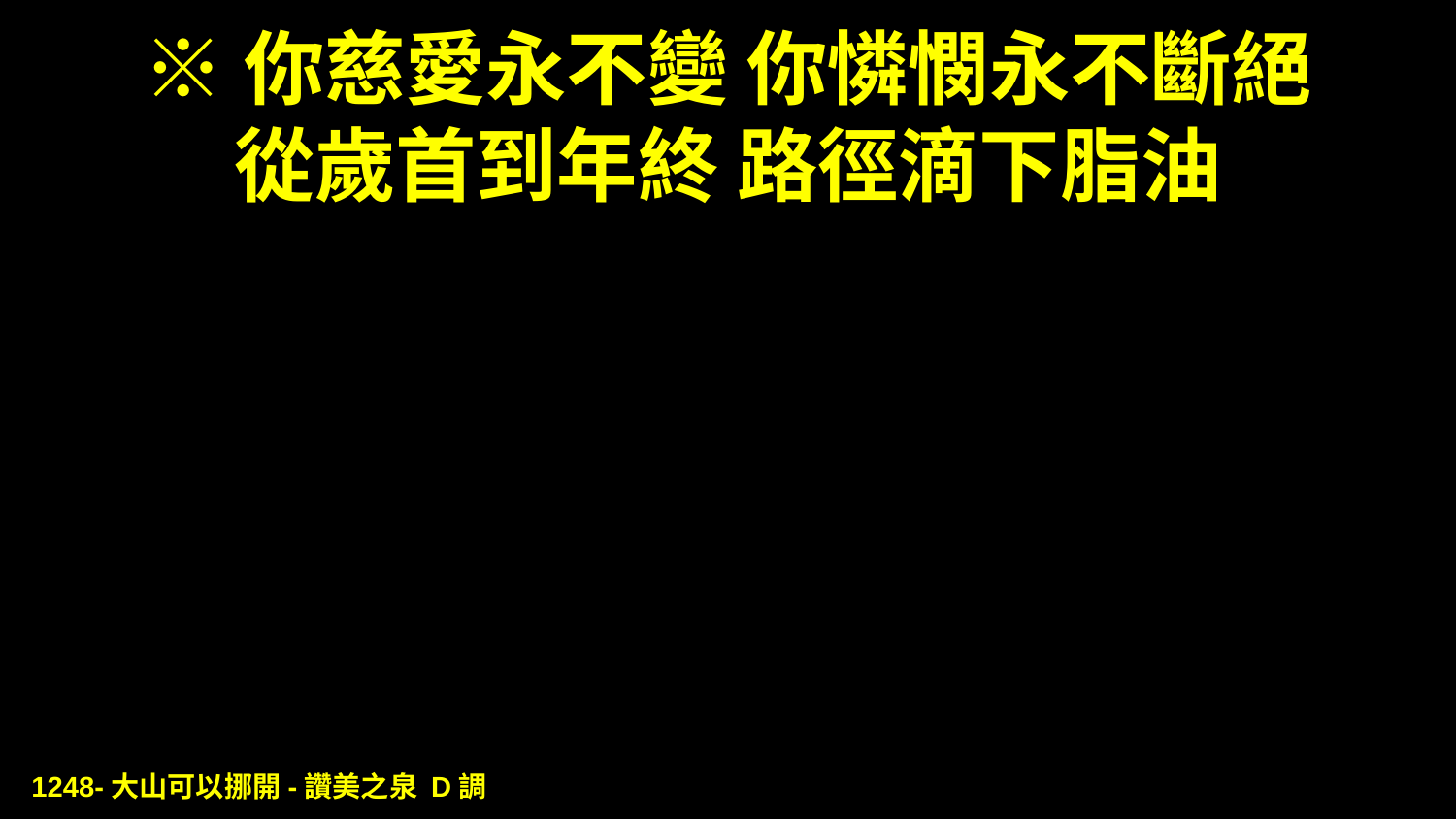

# ※你慈愛永不變 你憐憫永不斷絕 從歲首到年終 路徑滴下脂油
1248-大山可以挪開-讚美之泉 D調